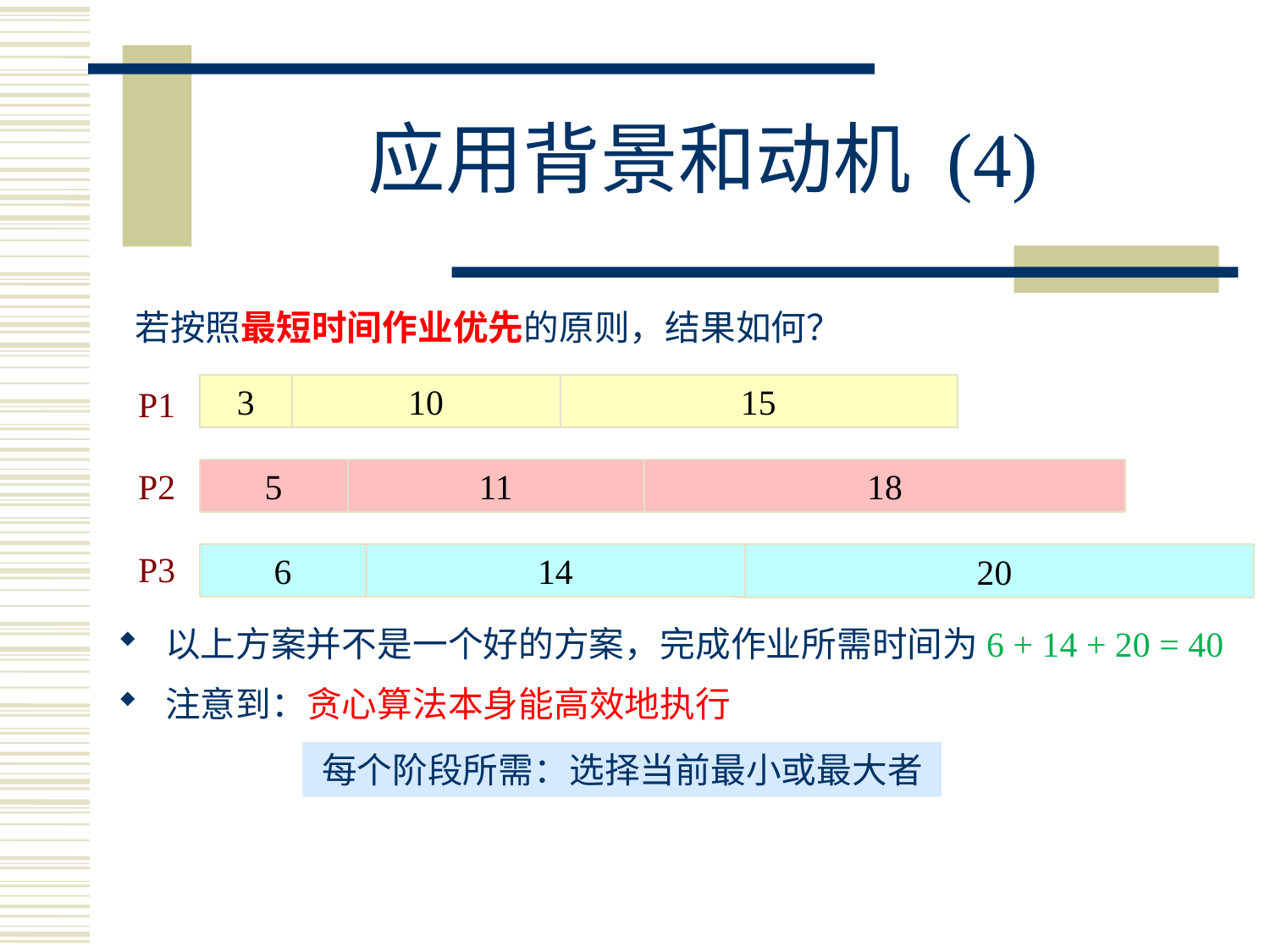

# 应用背景和动机 (4)
若按照最短时间作业优先的原则，结果如何？
P1
P2
P3

3

10

15

5

11

18

6

14

20
以上方案并不是一个好的方案，完成作业所需时间为6 + 14 + 20 = 40
注意到：贪心算法本身能高效地执行
每个阶段所需：选择当前最小或最大者